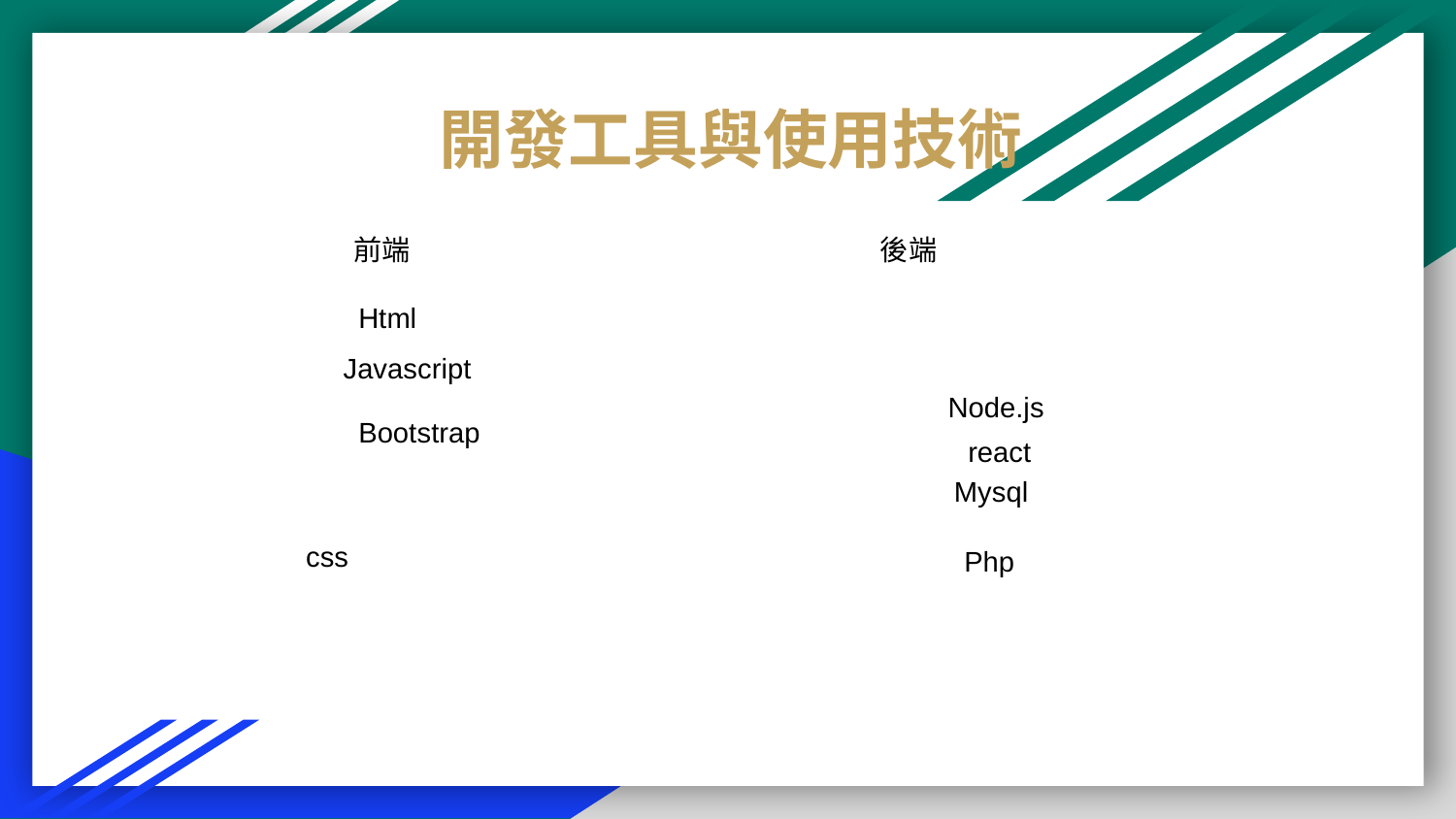

# 開發工具與使用技術
前端
後端
Html
Javascript
Node.js
Bootstrap
react
Mysql
css
Php